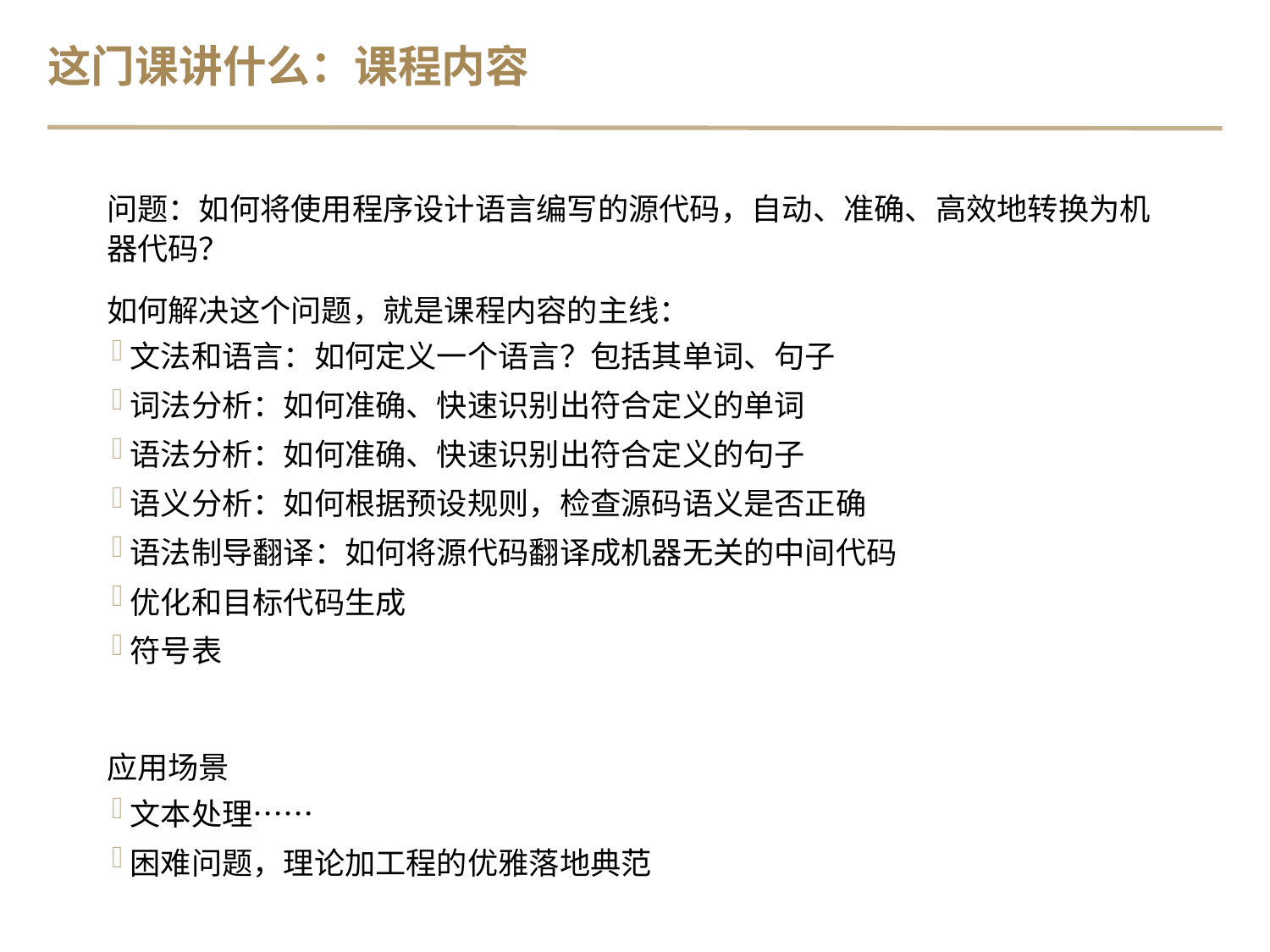

这门课讲什么：课程内容
问题：如何将使用程序设计语言编写的源代码，自动、准确、高效地转换为机器代码？
如何解决这个问题，就是课程内容的主线：
文法和语言：如何定义一个语言？包括其单词、句子
词法分析：如何准确、快速识别出符合定义的单词
语法分析：如何准确、快速识别出符合定义的句子
语义分析：如何根据预设规则，检查源码语义是否正确
语法制导翻译：如何将源代码翻译成机器无关的中间代码
优化和目标代码生成
符号表

应用场景
文本处理……
困难问题，理论加工程的优雅落地典范